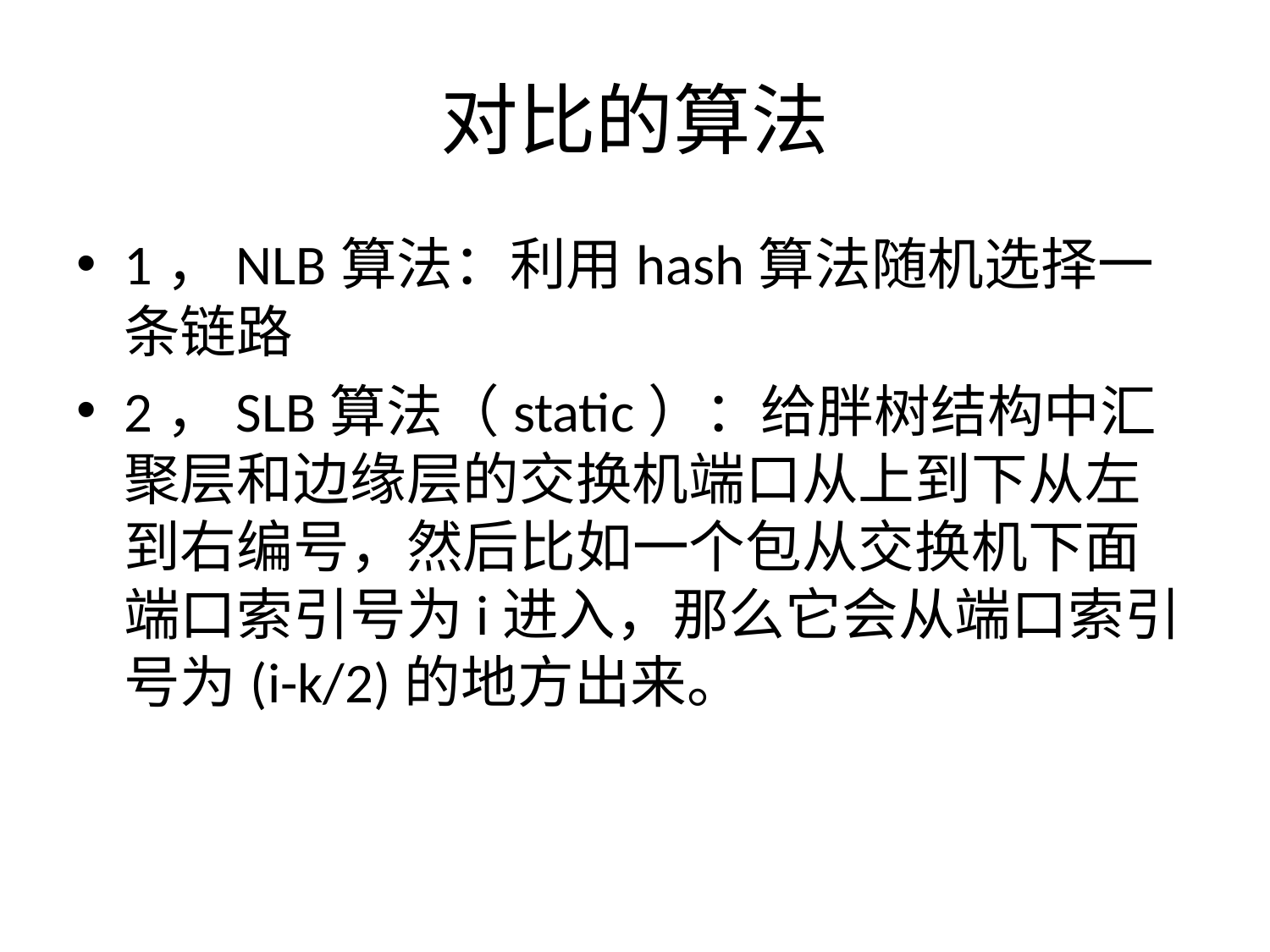

# 对比的算法
1，NLB算法：利用hash算法随机选择一条链路
2，SLB算法（static）：给胖树结构中汇聚层和边缘层的交换机端口从上到下从左到右编号，然后比如一个包从交换机下面端口索引号为i进入，那么它会从端口索引号为(i-k/2)的地方出来。